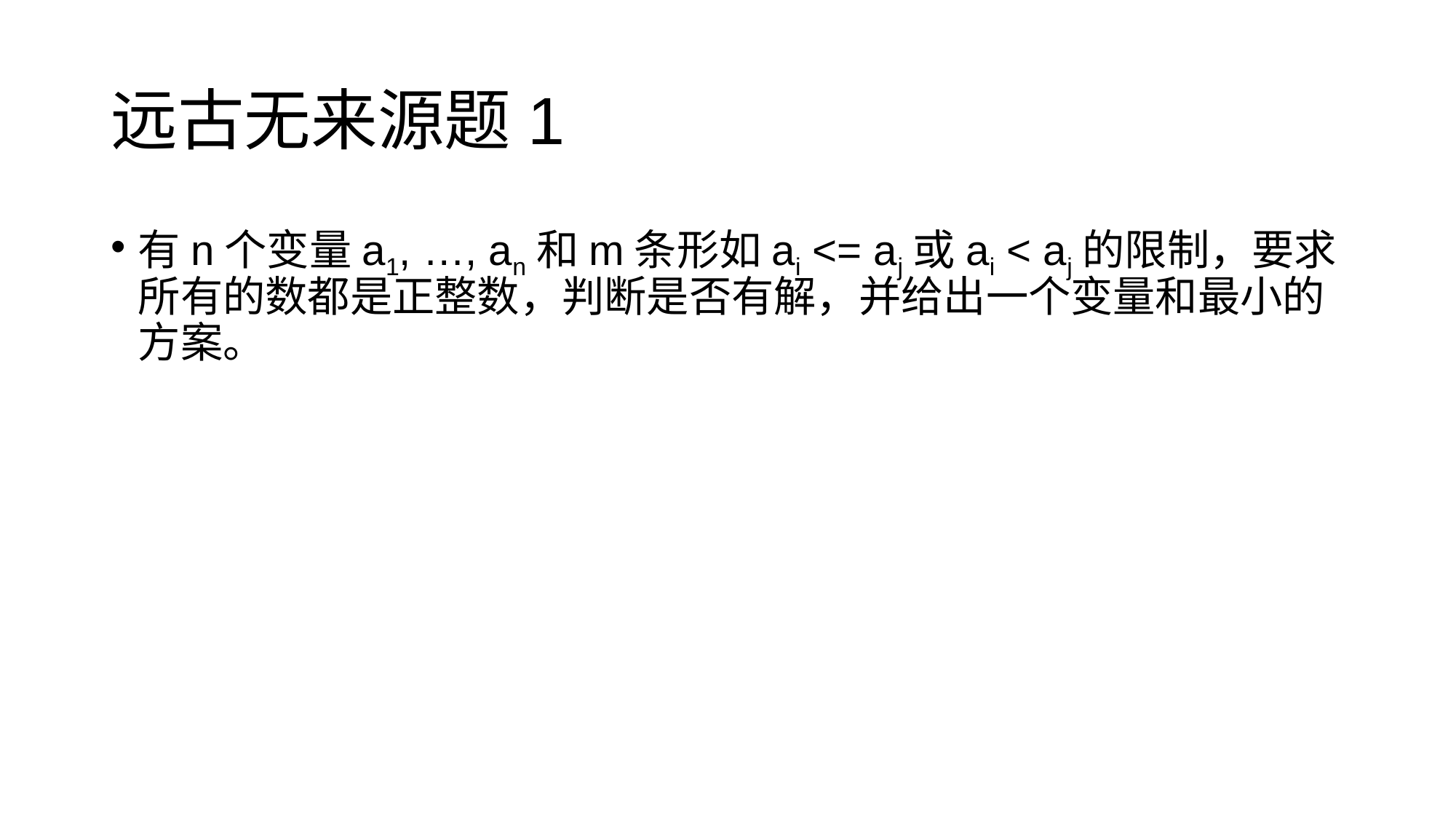

# 远古无来源题1
有n个变量a1, …, an和m条形如ai <= aj或ai < aj的限制，要求所有的数都是正整数，判断是否有解，并给出一个变量和最小的方案。